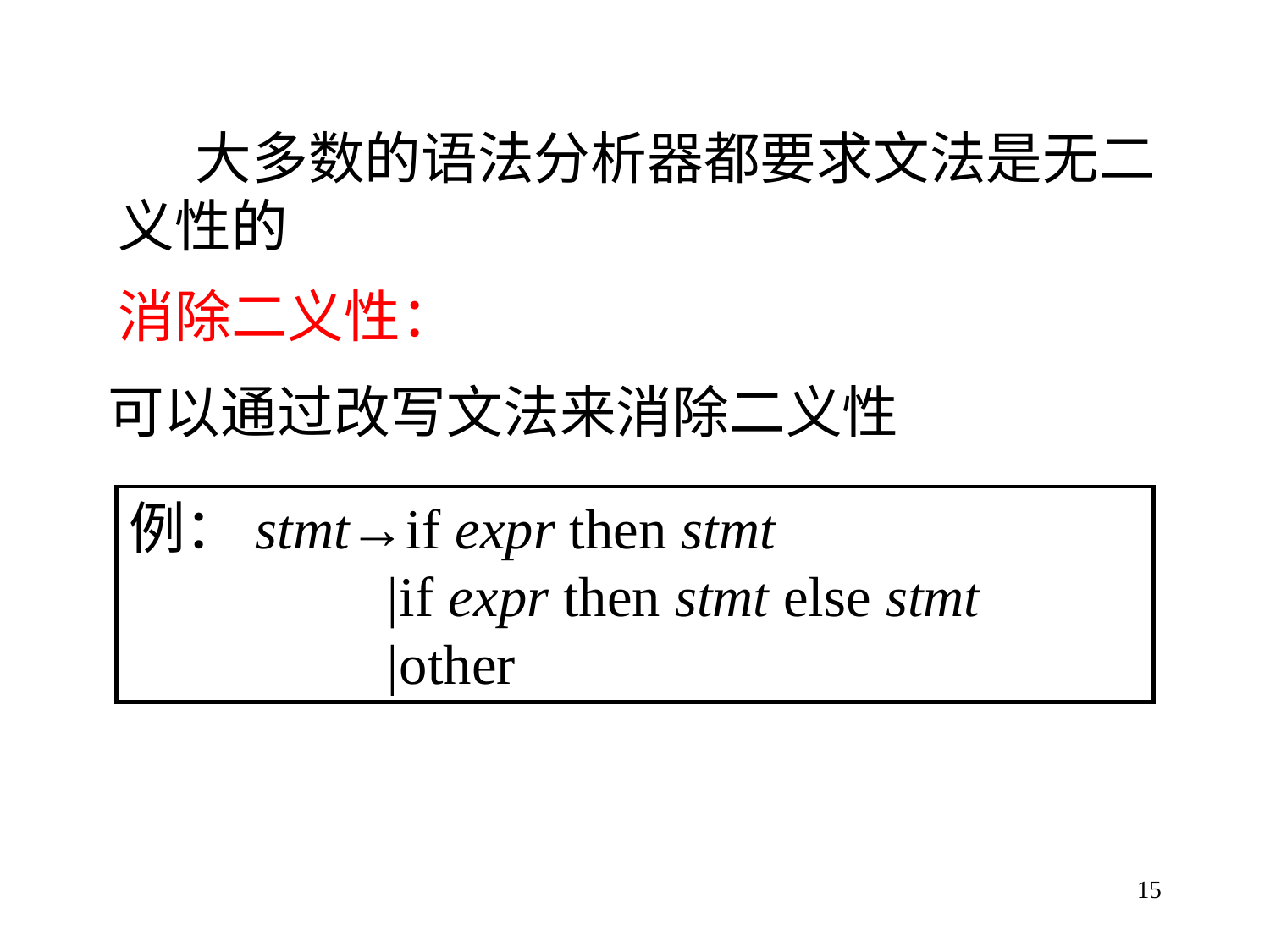

大多数的语法分析器都要求文法是无二义性的
消除二义性：
可以通过改写文法来消除二义性
例：stmt→if expr then stmt
                  |if expr then stmt else stmt
                  |other
15